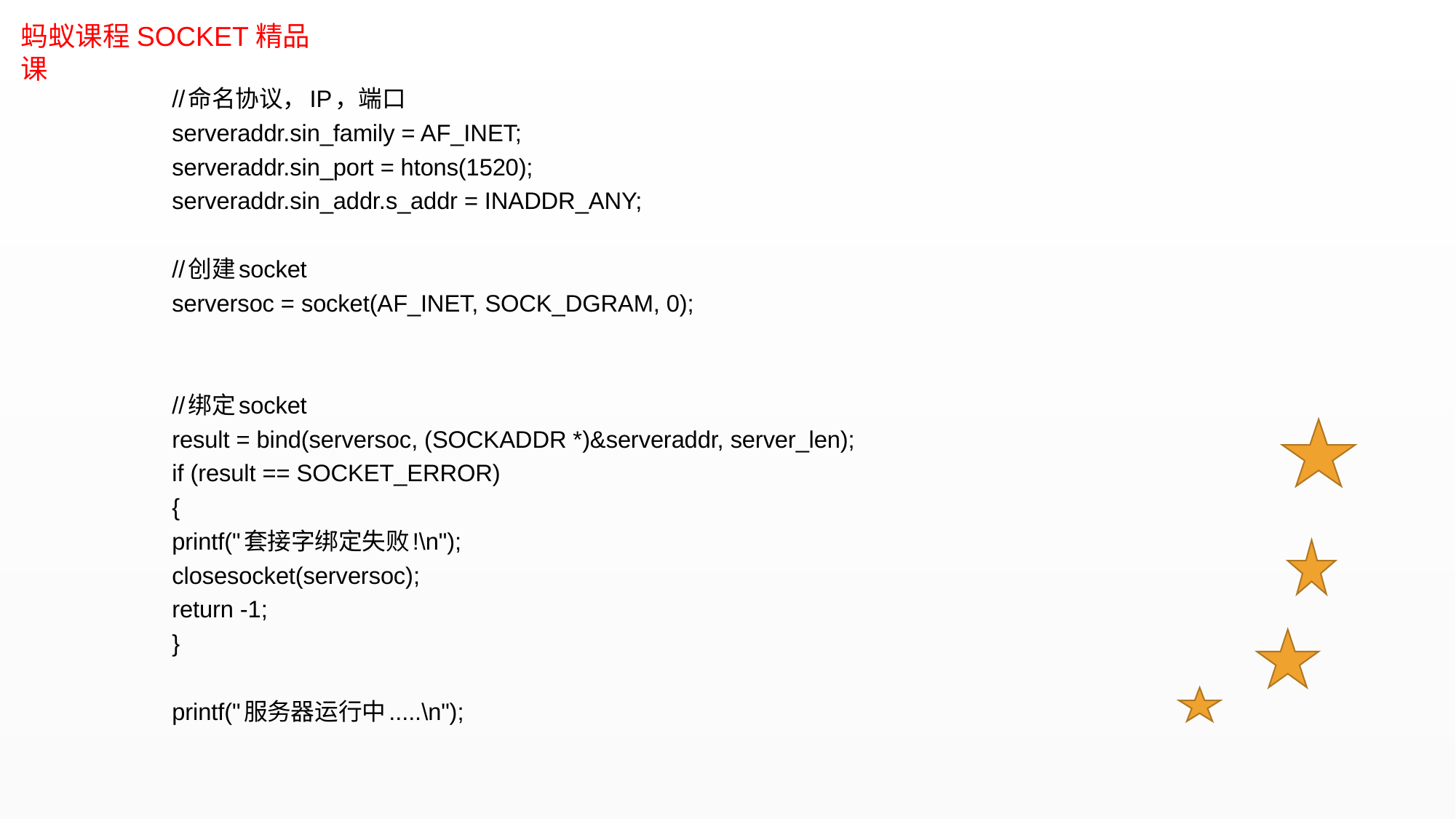

//命名协议，IP，端口
	serveraddr.sin_family = AF_INET;
	serveraddr.sin_port = htons(1520);
	serveraddr.sin_addr.s_addr = INADDR_ANY;

	//创建socket
	serversoc = socket(AF_INET, SOCK_DGRAM, 0);

	//绑定socket
	result = bind(serversoc, (SOCKADDR *)&serveraddr, server_len);
	if (result == SOCKET_ERROR)
	{
		printf("套接字绑定失败!\n");
		closesocket(serversoc);
		return -1;
	}

	printf("服务器运行中.....\n");